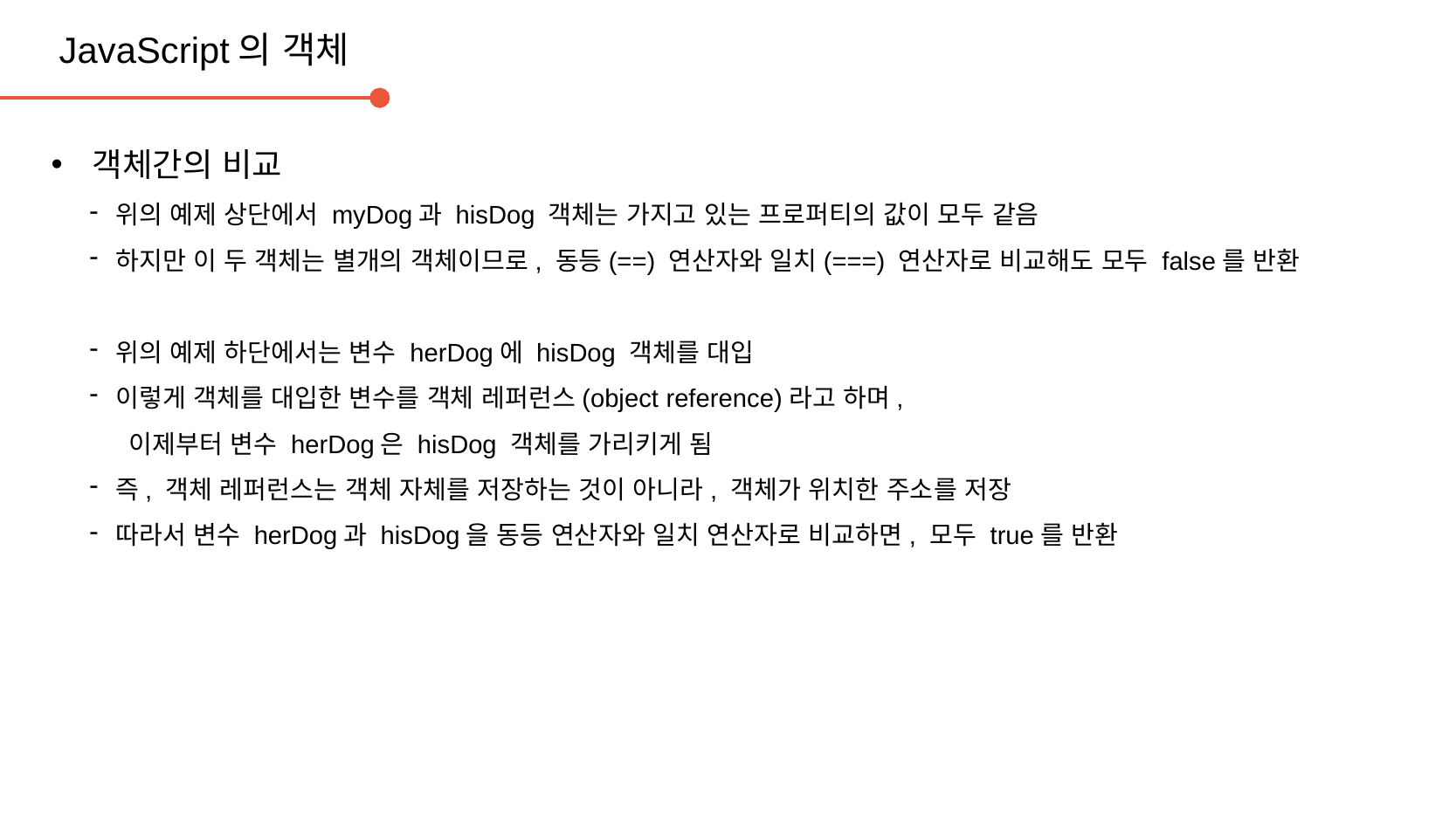

JavaScript의 객체
객체간의 비교
위의 예제 상단에서 myDog과 hisDog 객체는 가지고 있는 프로퍼티의 값이 모두 같음
하지만 이 두 객체는 별개의 객체이므로, 동등(==) 연산자와 일치(===) 연산자로 비교해도 모두 false를 반환

위의 예제 하단에서는 변수 herDog에 hisDog 객체를 대입
이렇게 객체를 대입한 변수를 객체 레퍼런스(object reference)라고 하며,
 이제부터 변수 herDog은 hisDog 객체를 가리키게 됨
즉, 객체 레퍼런스는 객체 자체를 저장하는 것이 아니라, 객체가 위치한 주소를 저장
따라서 변수 herDog과 hisDog을 동등 연산자와 일치 연산자로 비교하면, 모두 true를 반환